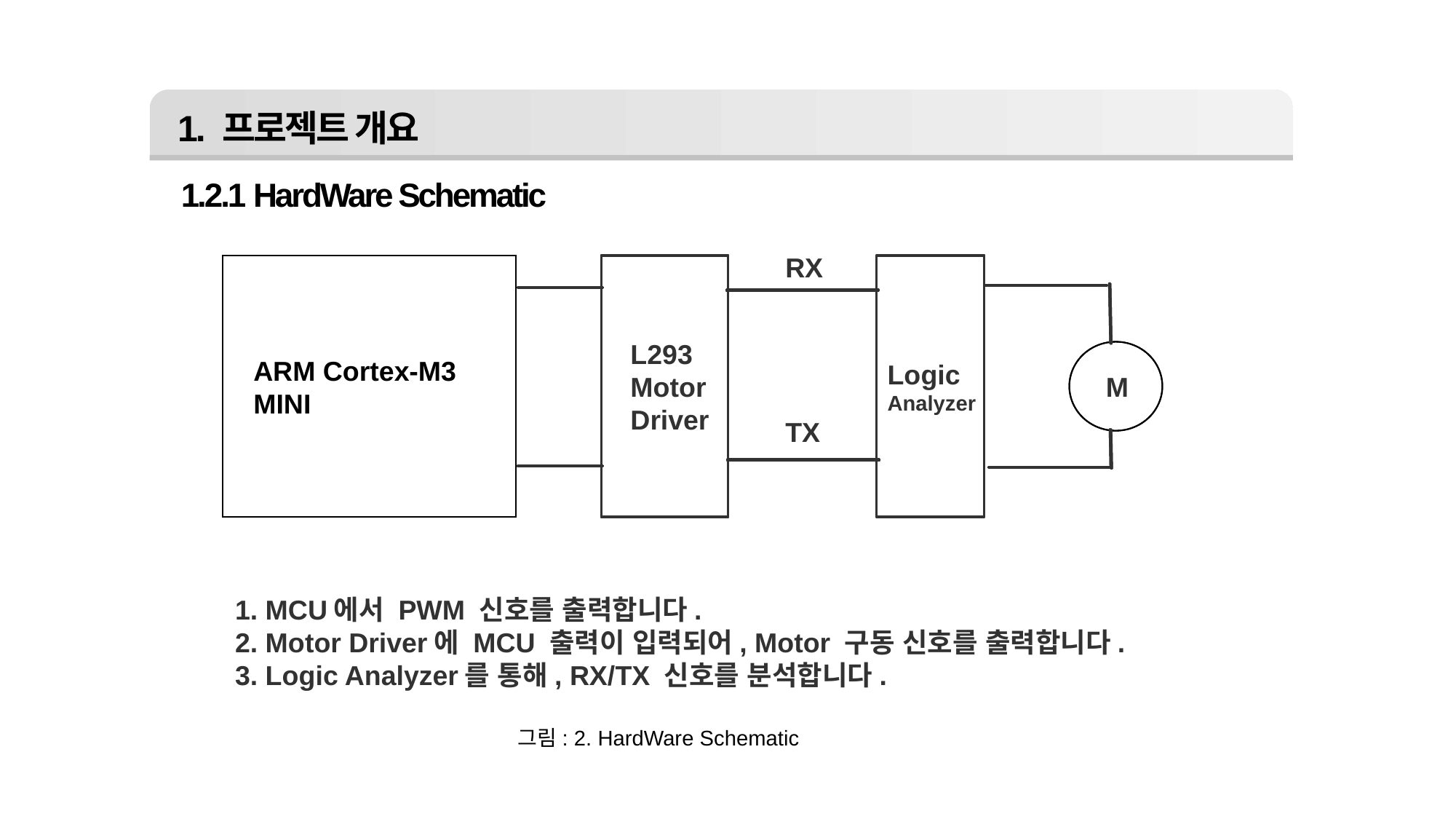

1. 프로젝트 개요
1.2.1 HardWare Schematic
RX

L293
Motor
Driver

ARM Cortex-M3 MINI
Logic
Analyzer
M
TX

1. MCU에서 PWM 신호를 출력합니다.
2. Motor Driver에 MCU 출력이 입력되어, Motor 구동 신호를 출력합니다.
3. Logic Analyzer를 통해, RX/TX 신호를 분석합니다.
그림: 2. HardWare Schematic